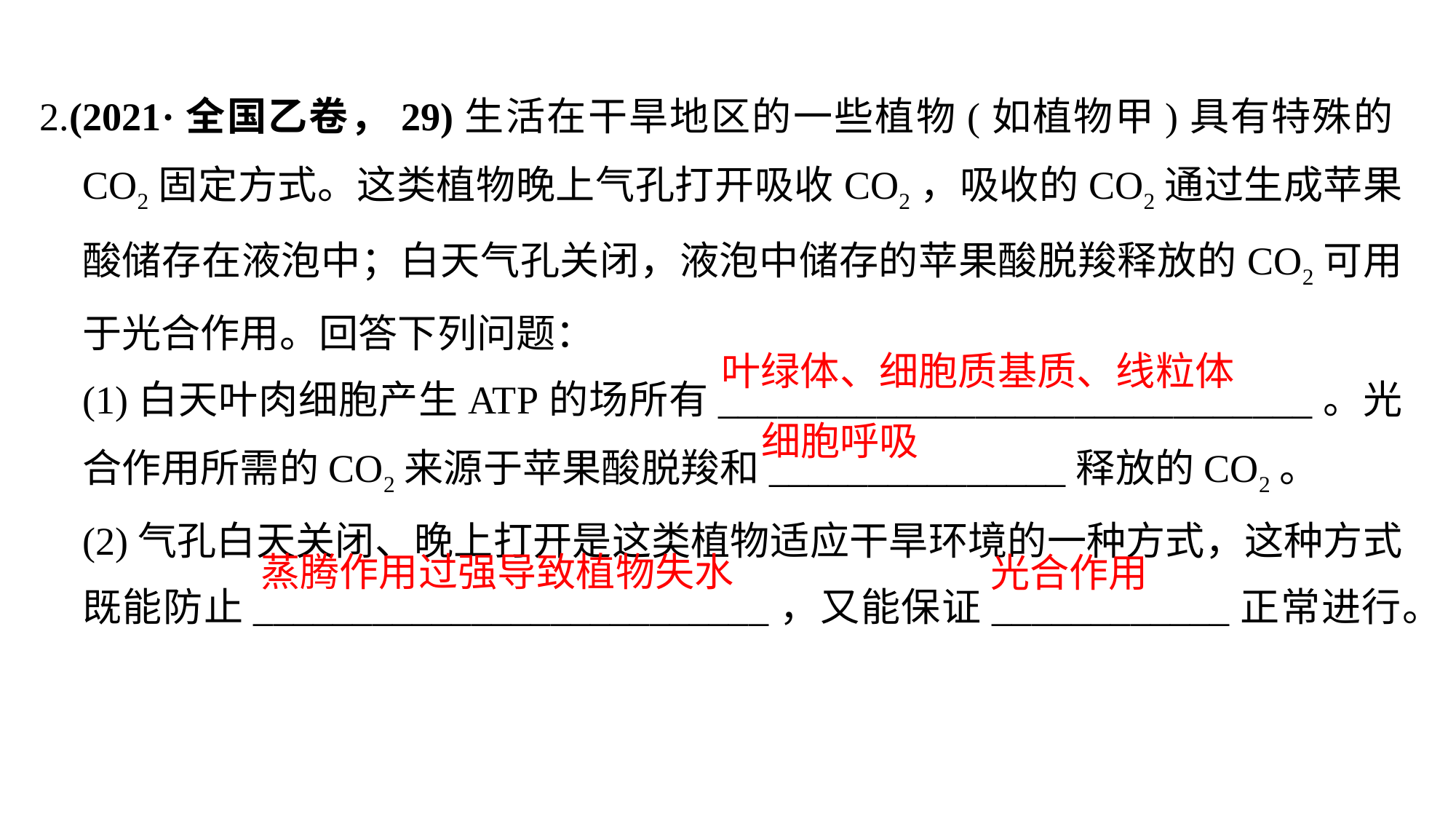

2.(2021·全国乙卷，29)生活在干旱地区的一些植物(如植物甲)具有特殊的CO2固定方式。这类植物晚上气孔打开吸收CO2，吸收的CO2通过生成苹果酸储存在液泡中；白天气孔关闭，液泡中储存的苹果酸脱羧释放的CO2可用于光合作用。回答下列问题：
	(1)白天叶肉细胞产生ATP的场所有______________________________。光合作用所需的CO2来源于苹果酸脱羧和_______________释放的CO2。
	(2)气孔白天关闭、晚上打开是这类植物适应干旱环境的一种方式，这种方式既能防止__________________________，又能保证____________正常进行。
叶绿体、细胞质基质、线粒体
细胞呼吸
蒸腾作用过强导致植物失水
光合作用